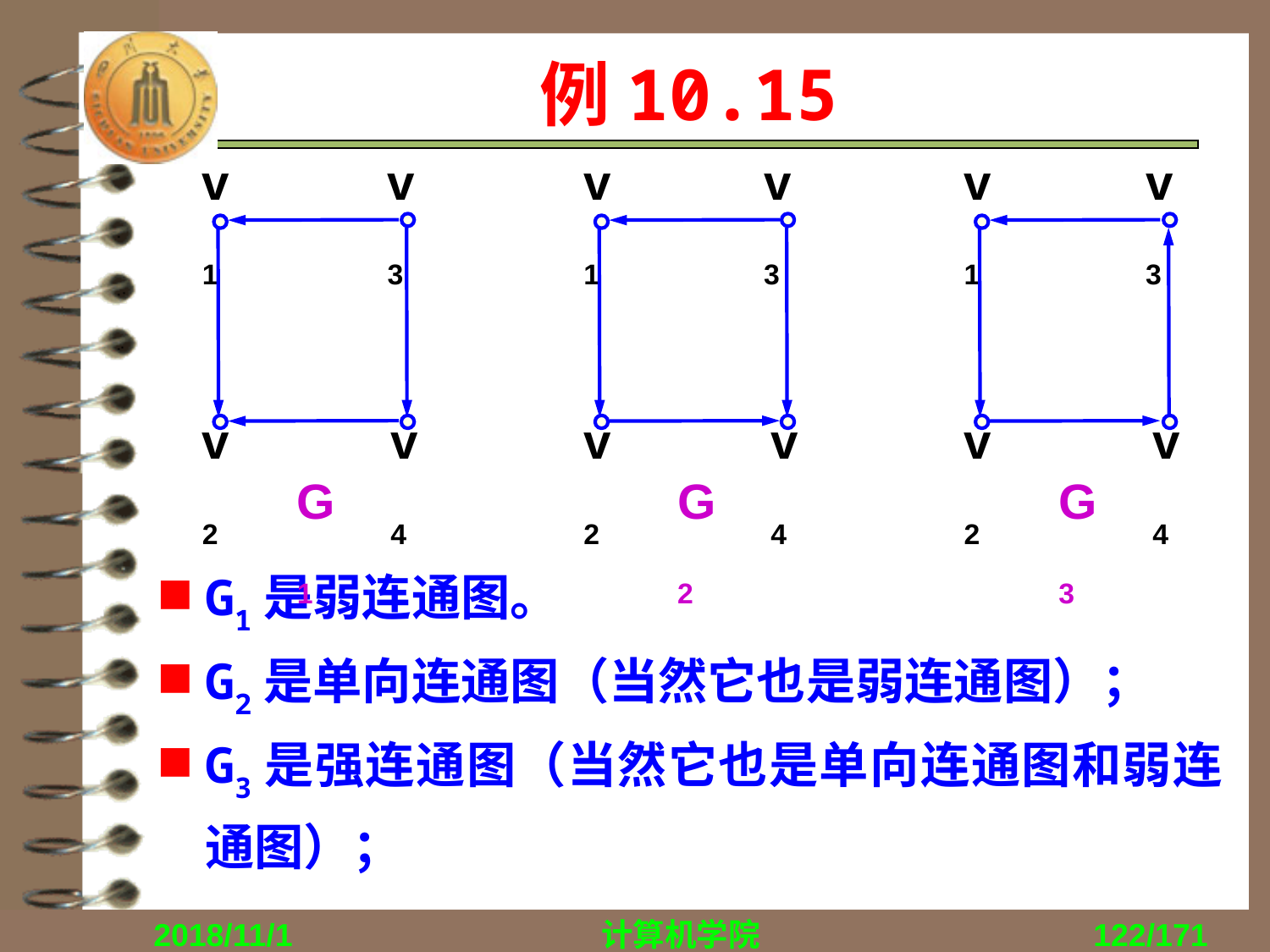

# 例10.15
v1
v3

v2
v4

G1
v1
v3

v2
v4

G2
v1
v3

v2
v4

G3
G1是弱连通图。
G2是单向连通图（当然它也是弱连通图）；
G3是强连通图（当然它也是单向连通图和弱连通图）；
2018/11/1
计算机学院
122/171